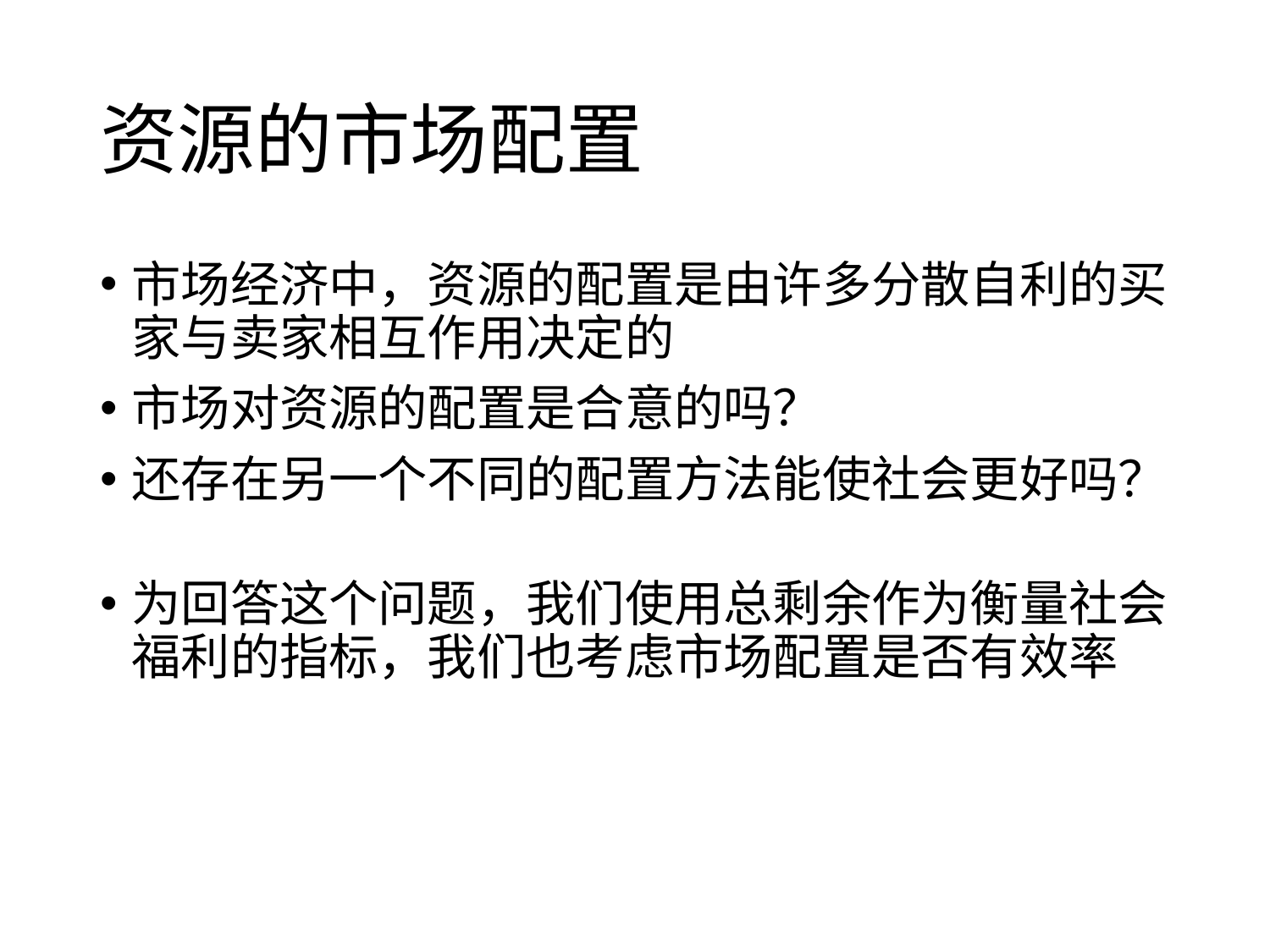

# 资源的市场配置
市场经济中，资源的配置是由许多分散自利的买家与卖家相互作用决定的
市场对资源的配置是合意的吗？
还存在另一个不同的配置方法能使社会更好吗？
为回答这个问题，我们使用总剩余作为衡量社会福利的指标，我们也考虑市场配置是否有效率